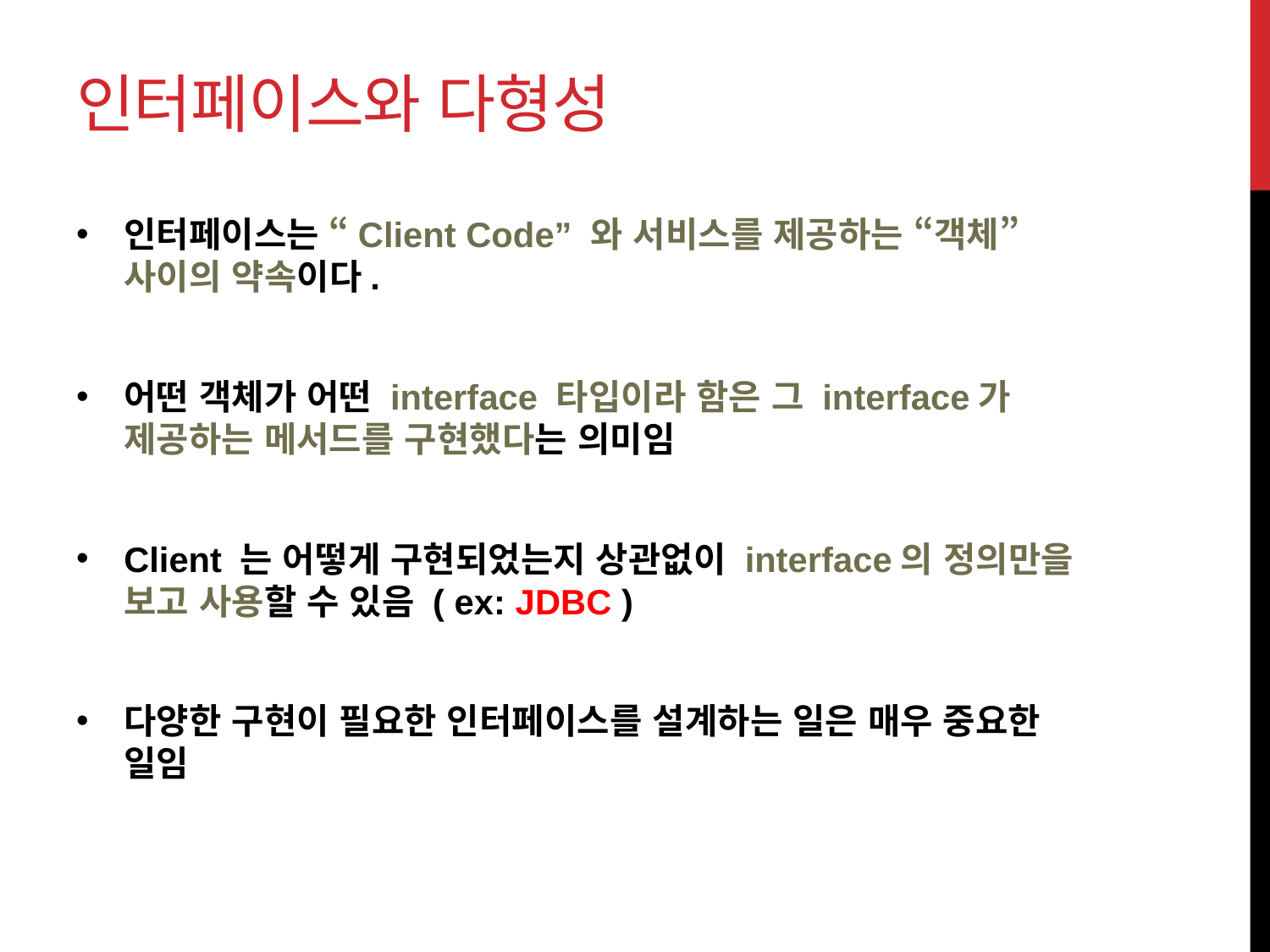

# 인터페이스와 다형성
인터페이스는 “Client Code” 와 서비스를 제공하는 “객체” 사이의 약속이다.

어떤 객체가 어떤 interface 타입이라 함은 그 interface가 제공하는 메서드를 구현했다는 의미임

Client 는 어떻게 구현되었는지 상관없이 interface의 정의만을 보고 사용할 수 있음 ( ex: JDBC )

다양한 구현이 필요한 인터페이스를 설계하는 일은 매우 중요한 일임